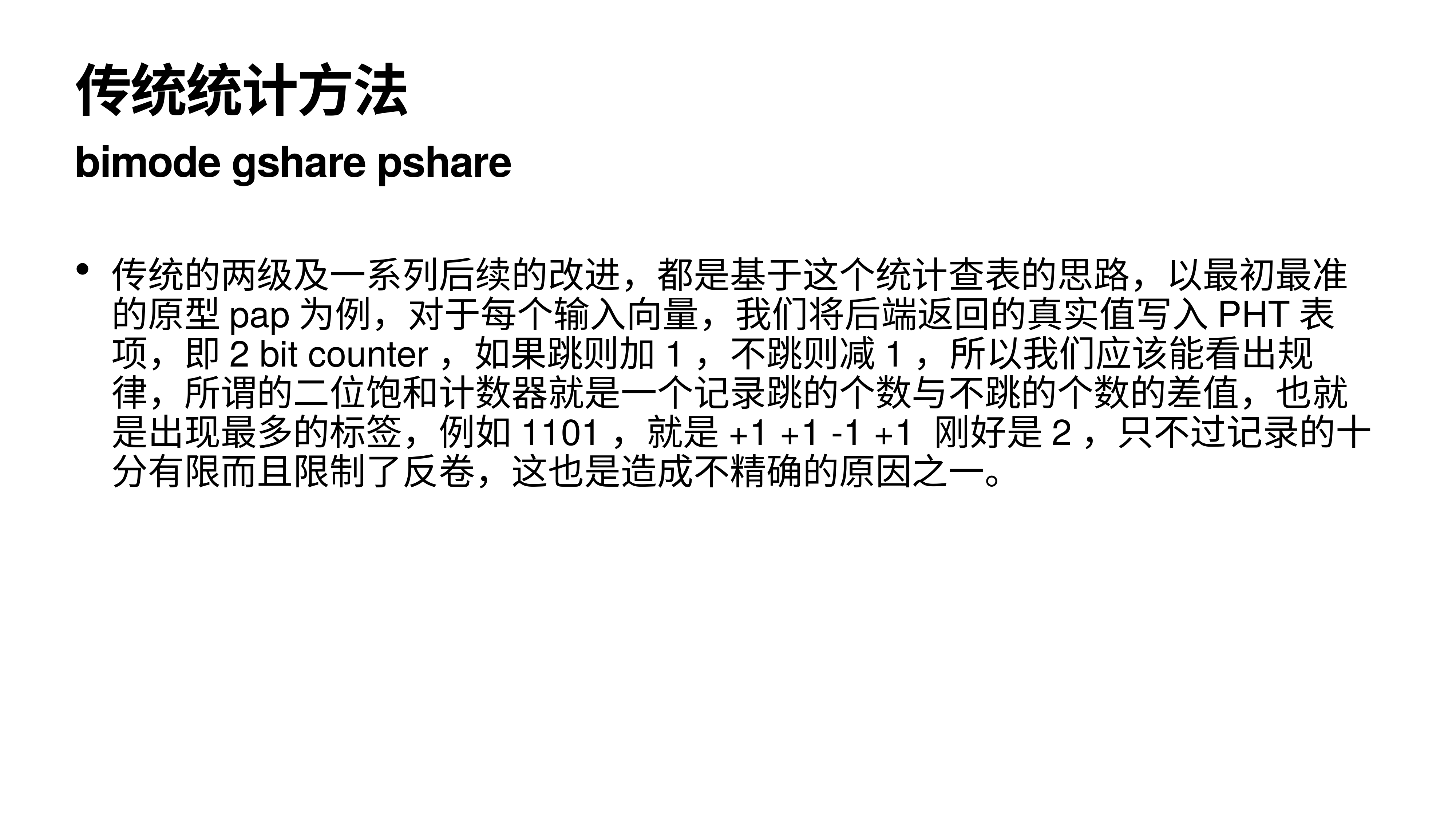

# 传统统计方法
bimode gshare pshare
传统的两级及一系列后续的改进，都是基于这个统计查表的思路，以最初最准的原型pap为例，对于每个输入向量，我们将后端返回的真实值写入PHT表项，即2 bit counter，如果跳则加1，不跳则减1，所以我们应该能看出规律，所谓的二位饱和计数器就是一个记录跳的个数与不跳的个数的差值，也就是出现最多的标签，例如1101，就是+1 +1 -1 +1 刚好是2，只不过记录的十分有限而且限制了反卷，这也是造成不精确的原因之一。